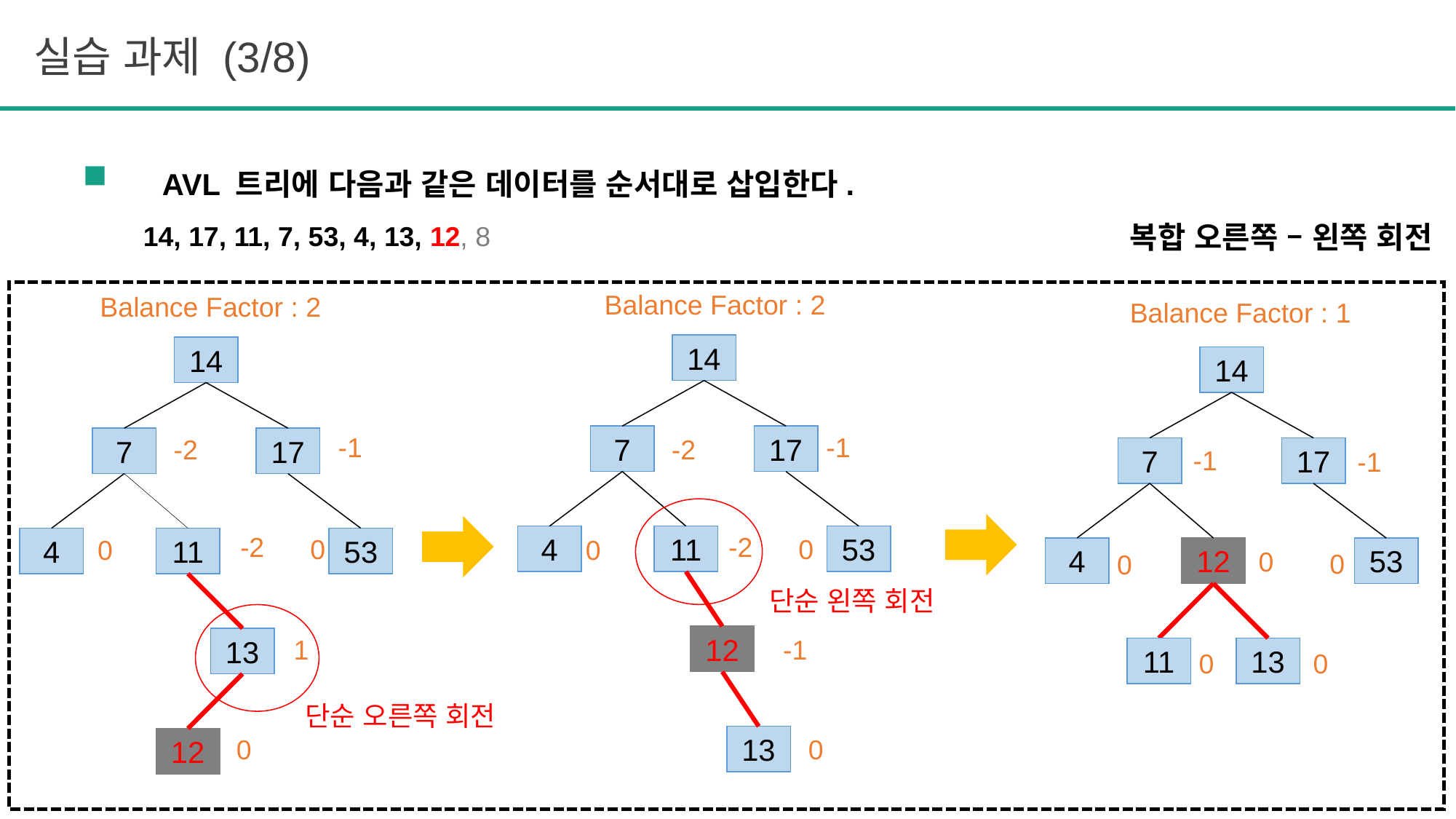

실습 과제 (3/8)
AVL 트리에 다음과 같은 데이터를 순서대로 삽입한다.

복합 오른쪽 – 왼쪽 회전
14, 17, 11, 7, 53, 4, 13, 12, 8

Balance Factor : 2
Balance Factor : 2
Balance Factor : 1
14
14
14
-1
-1
7
17
-2
-2
7
17
-1
7
17
-1

-2
-2
4
11
53
0
0
0
0
4
11
53
4
12
53
0
0
0
단순 왼쪽 회전

12
1
-1
13
11
13
0
0
단순 오른쪽 회전
13
0
0
12